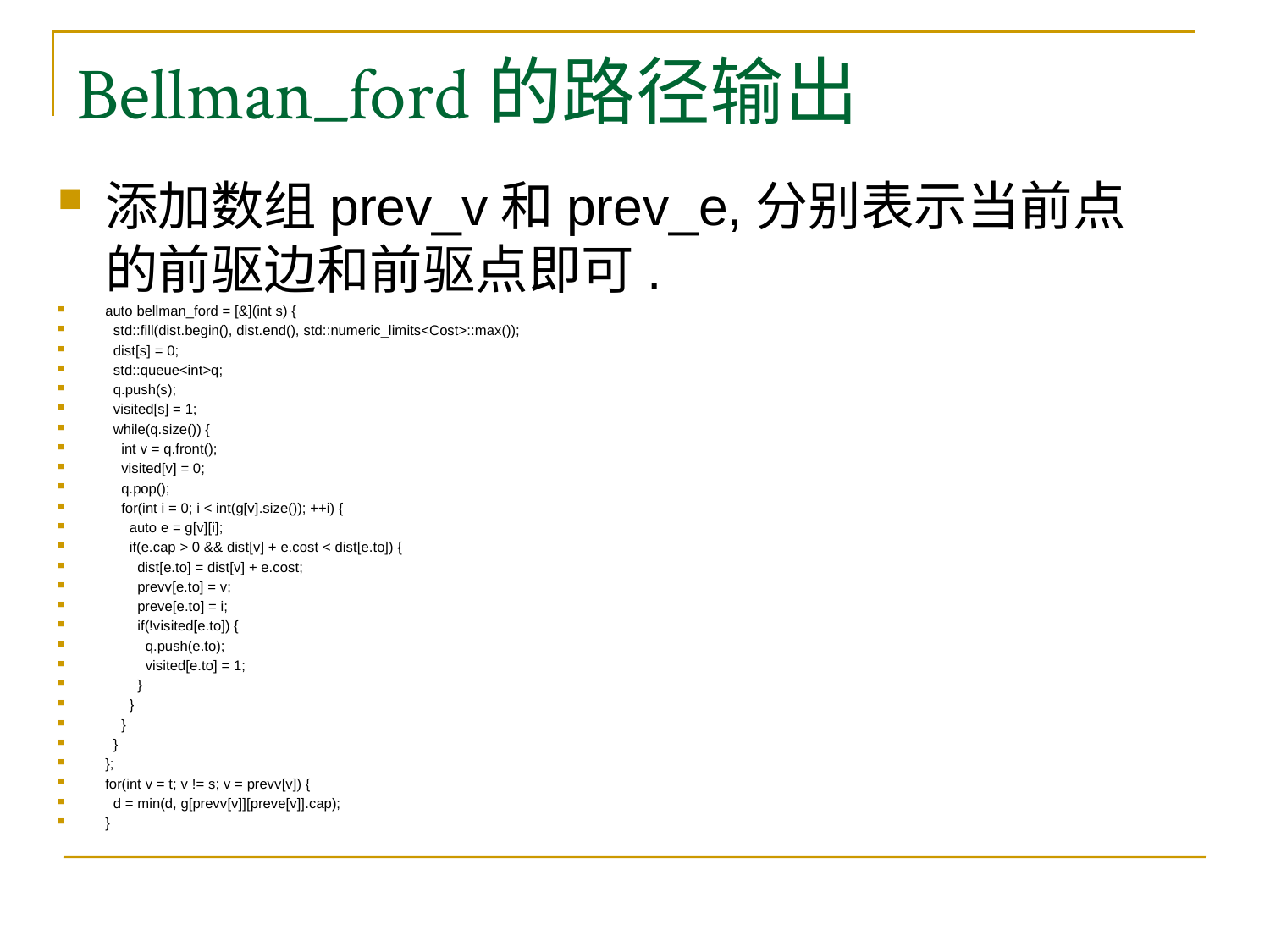

# Bellman_ford的路径输出
添加数组prev_v和prev_e,分别表示当前点的前驱边和前驱点即可.
auto bellman_ford = [&](int s) {
  std::fill(dist.begin(), dist.end(), std::numeric_limits<Cost>::max());
  dist[s] = 0;
  std::queue<int>q;
  q.push(s);
  visited[s] = 1;
  while(q.size()) {
    int v = q.front();
    visited[v] = 0;
    q.pop();
    for(int i = 0; i < int(g[v].size()); ++i) {
      auto e = g[v][i];
      if(e.cap > 0 && dist[v] + e.cost < dist[e.to]) {
        dist[e.to] = dist[v] + e.cost;
        prevv[e.to] = v;
        preve[e.to] = i;
        if(!visited[e.to]) {
          q.push(e.to);
          visited[e.to] = 1;
        }
      }
    }
  }
};
for(int v = t; v != s; v = prevv[v]) {
  d = min(d, g[prevv[v]][preve[v]].cap);
}